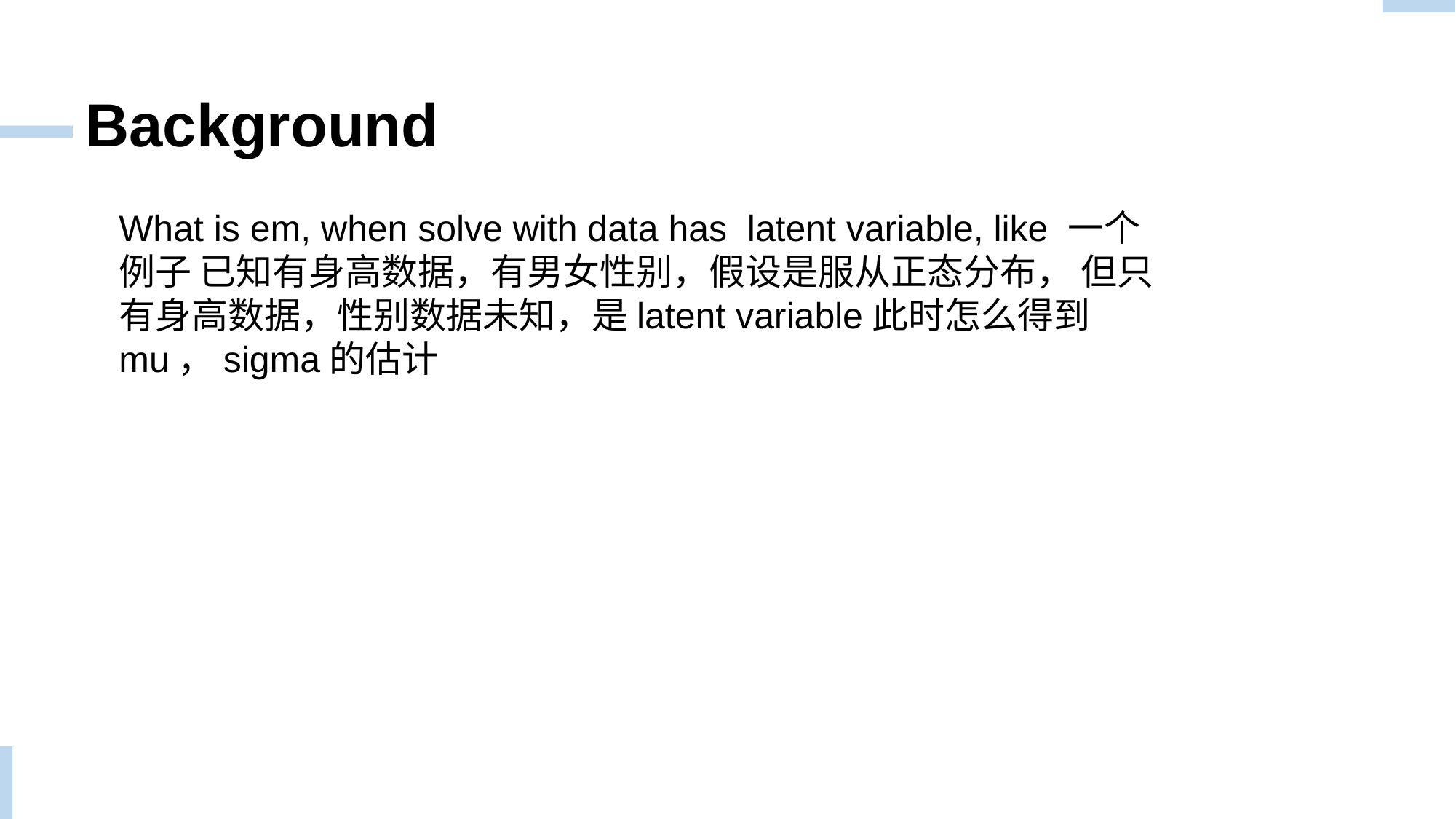

Background
What is em, when solve with data has  latent variable, like 一个例子 已知有身高数据，有男女性别，假设是服从正态分布， 但只有身高数据，性别数据未知，是latent variable此时怎么得到mu，sigma的估计